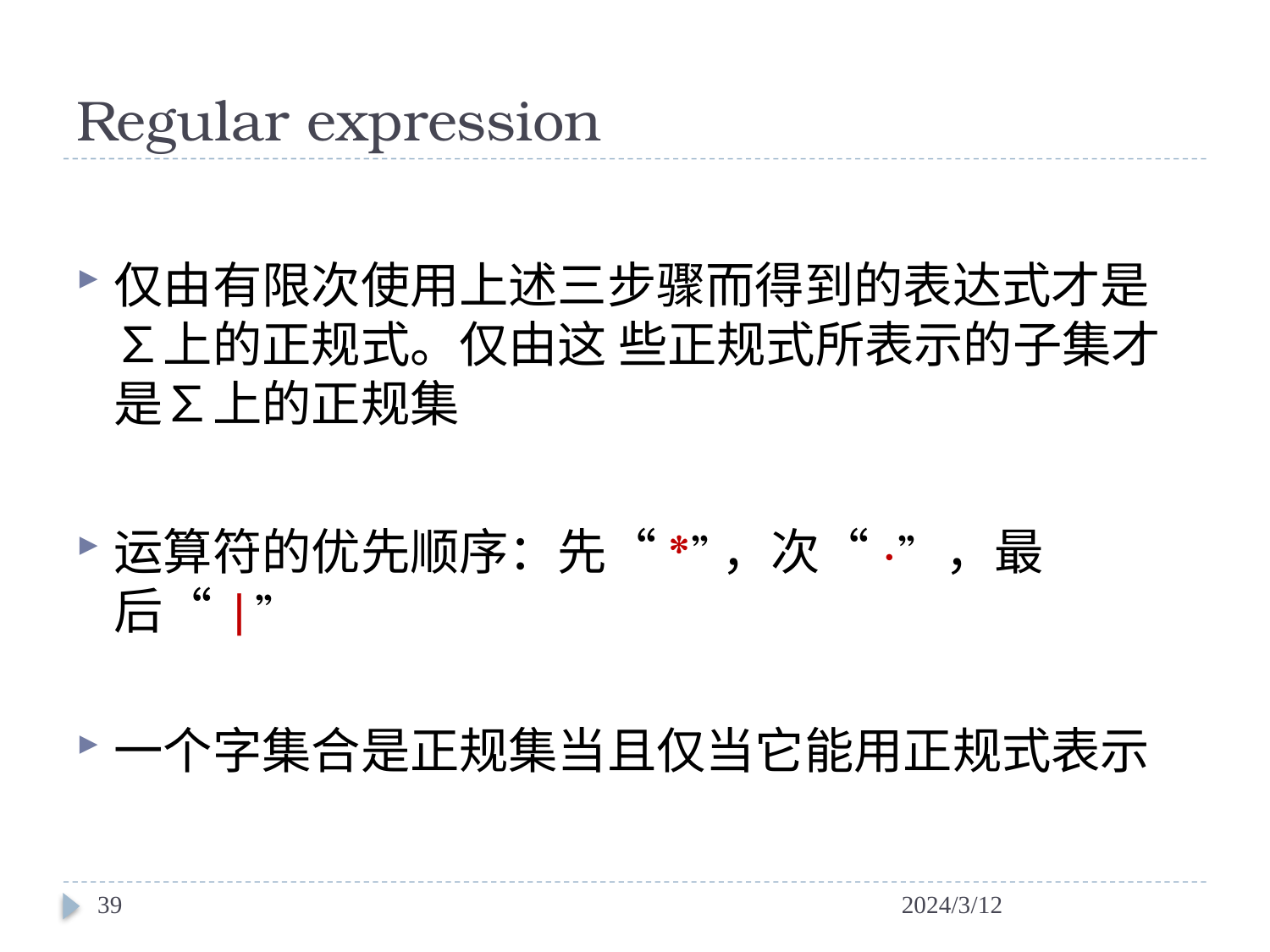

# Regular expression

仅由有限次使用上述三步骤而得到的表达式才是∑上的正规式。仅由这 些正规式所表示的子集才是∑上的正规集

运算符的优先顺序：先“*”，次“·” ，最后“|”

一个字集合是正规集当且仅当它能用正规式表示

39
2024/3/12